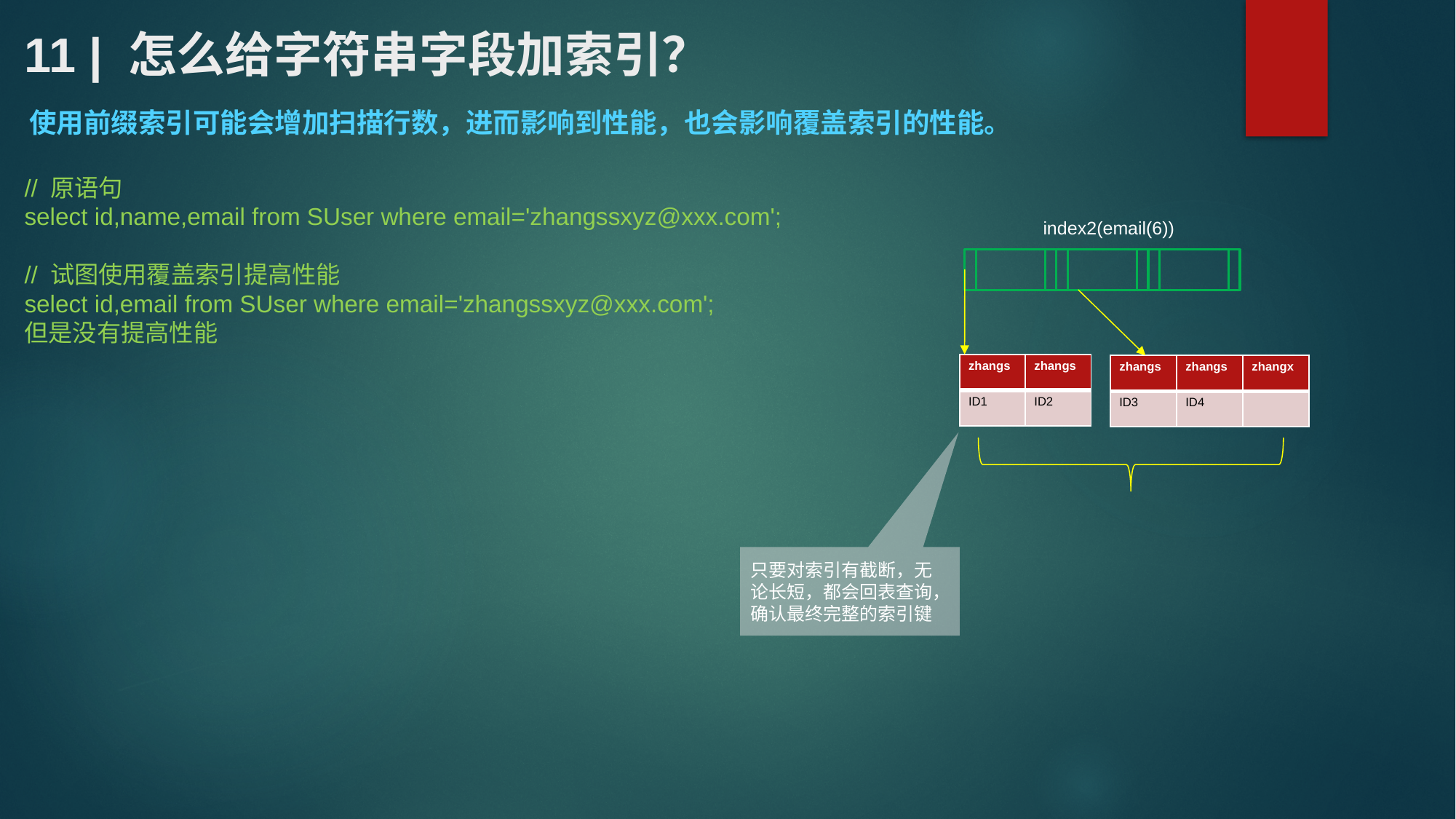

# 11 | 怎么给字符串字段加索引？
使用前缀索引可能会增加扫描行数，进而影响到性能，也会影响覆盖索引的性能。
// 原语句
select id,name,email from SUser where email='zhangssxyz@xxx.com';

// 试图使用覆盖索引提高性能
select id,email from SUser where email='zhangssxyz@xxx.com';
但是没有提高性能
index2(email(6))

| zhangs | zhangs |
| --- | --- |
| ID1 | ID2 |
| zhangs | zhangs | zhangx |
| --- | --- | --- |
| ID3 | ID4 |  |
只要对索引有截断，无论长短，都会回表查询，确认最终完整的索引键